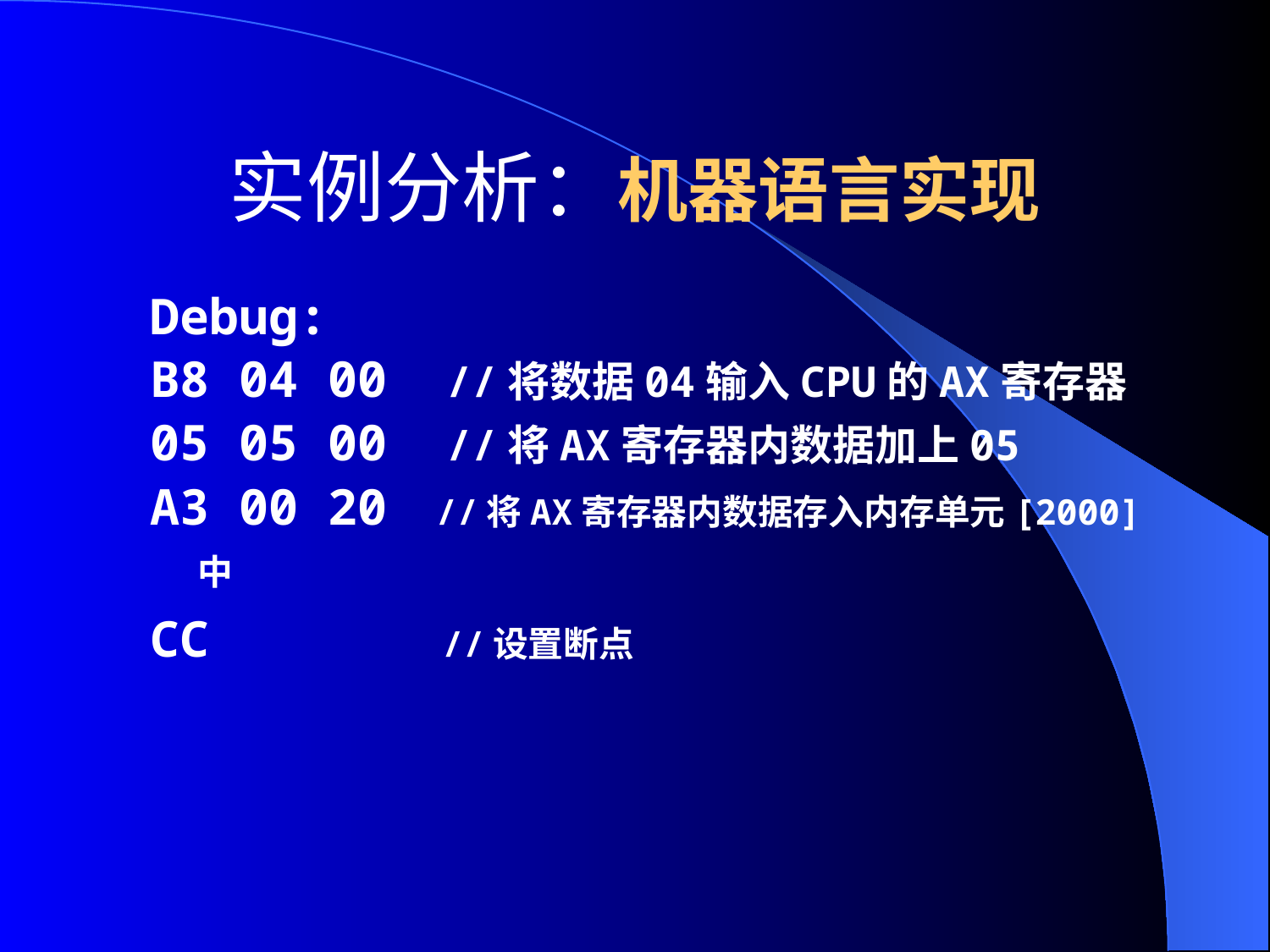

# 实例分析：机器语言实现
Debug:
B8 04 00  //将数据04输入CPU的AX寄存器
05 05 00  //将AX寄存器内数据加上05
A3 00 20  //将AX寄存器内数据存入内存单元[2000]中
CC       //设置断点